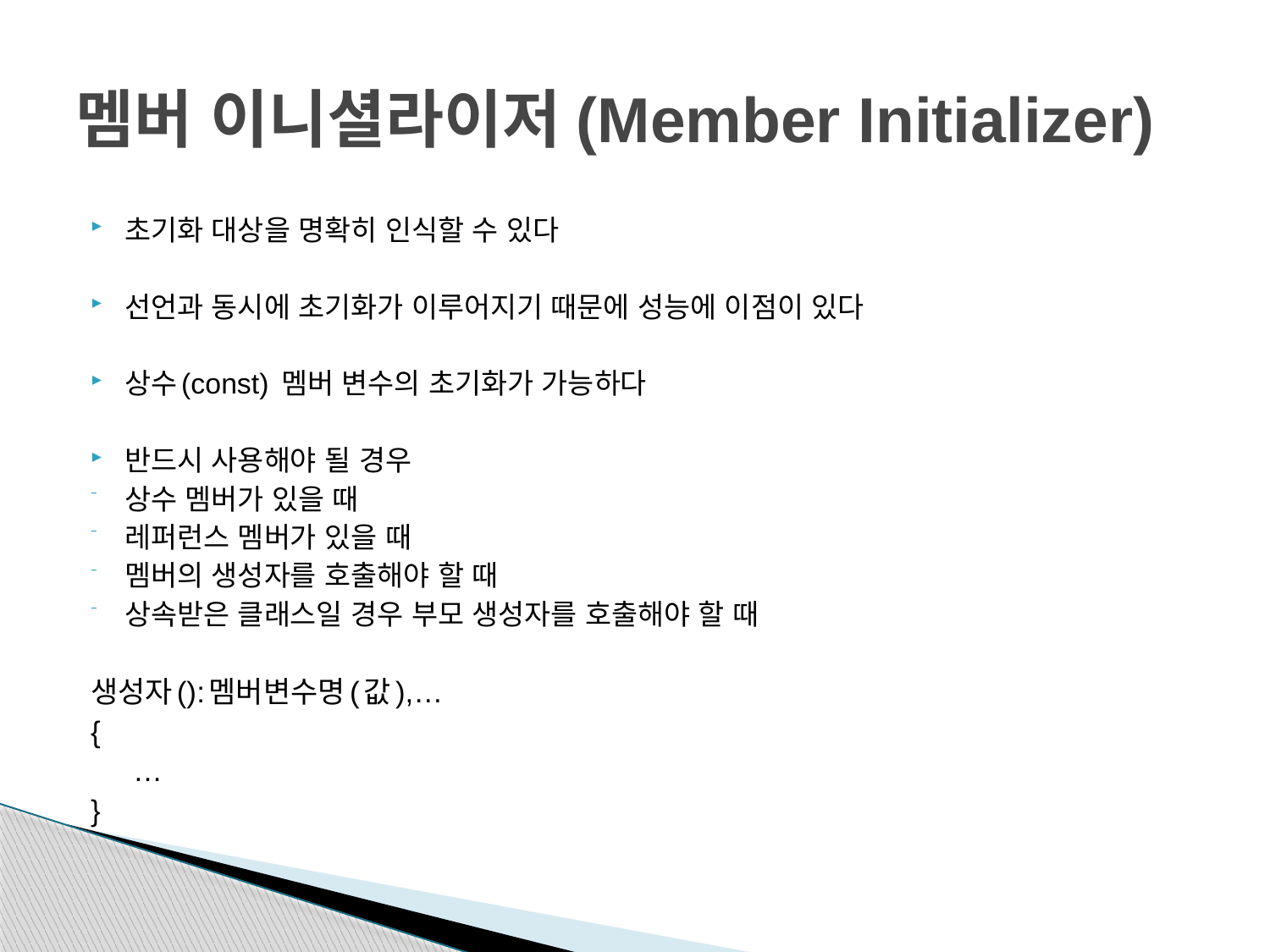

# 멤버 이니셜라이저(Member Initializer)
초기화 대상을 명확히 인식할 수 있다

선언과 동시에 초기화가 이루어지기 때문에 성능에 이점이 있다

상수(const) 멤버 변수의 초기화가 가능하다

반드시 사용해야 될 경우
상수 멤버가 있을 때
레퍼런스 멤버가 있을 때
멤버의 생성자를 호출해야 할 때
상속받은 클래스일 경우 부모 생성자를 호출해야 할 때

생성자():멤버변수명(값),…
{
	 …
}